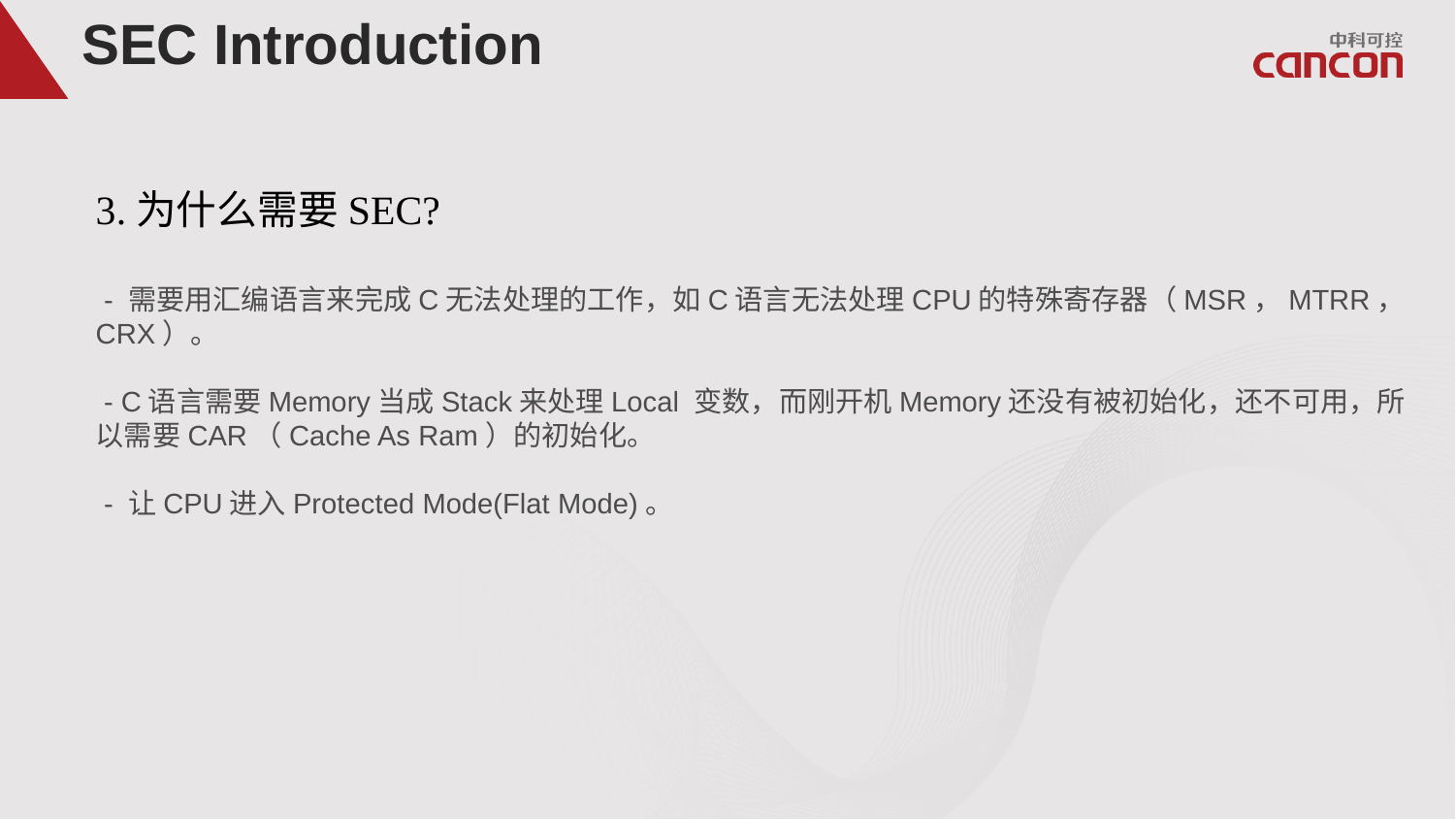

# SEC Introduction
3.为什么需要SEC?

 - 需要用汇编语言来完成C无法处理的工作，如C语言无法处理CPU的特殊寄存器（MSR，MTRR，CRX）。

 - C语言需要Memory当成Stack来处理Local 变数，而刚开机Memory还没有被初始化，还不可用，所以需要CAR（Cache As Ram）的初始化。

 - 让CPU进入Protected Mode(Flat Mode)。